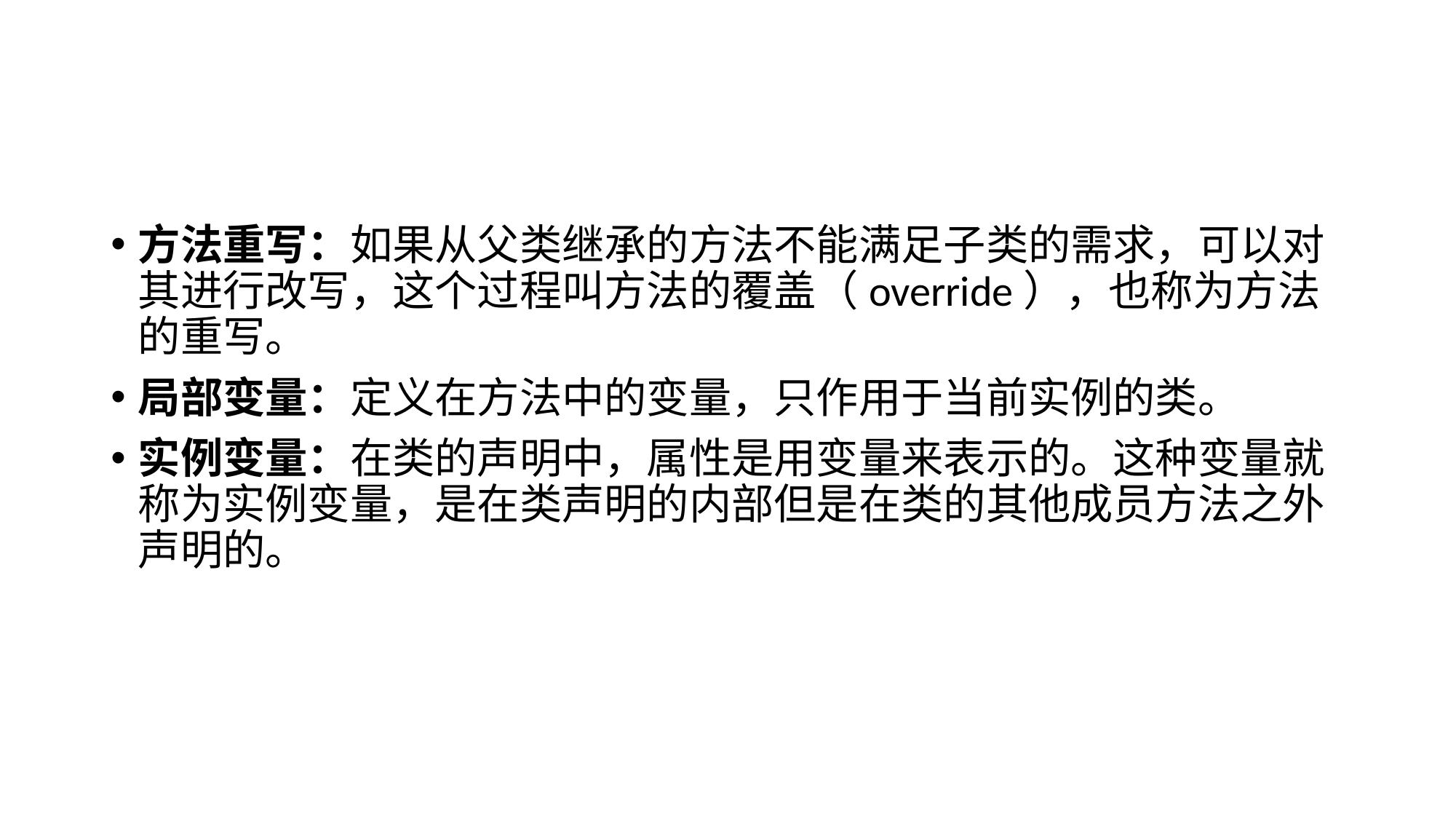

#
方法重写：如果从父类继承的方法不能满足子类的需求，可以对其进行改写，这个过程叫方法的覆盖（override），也称为方法的重写。
局部变量：定义在方法中的变量，只作用于当前实例的类。
实例变量：在类的声明中，属性是用变量来表示的。这种变量就称为实例变量，是在类声明的内部但是在类的其他成员方法之外声明的。